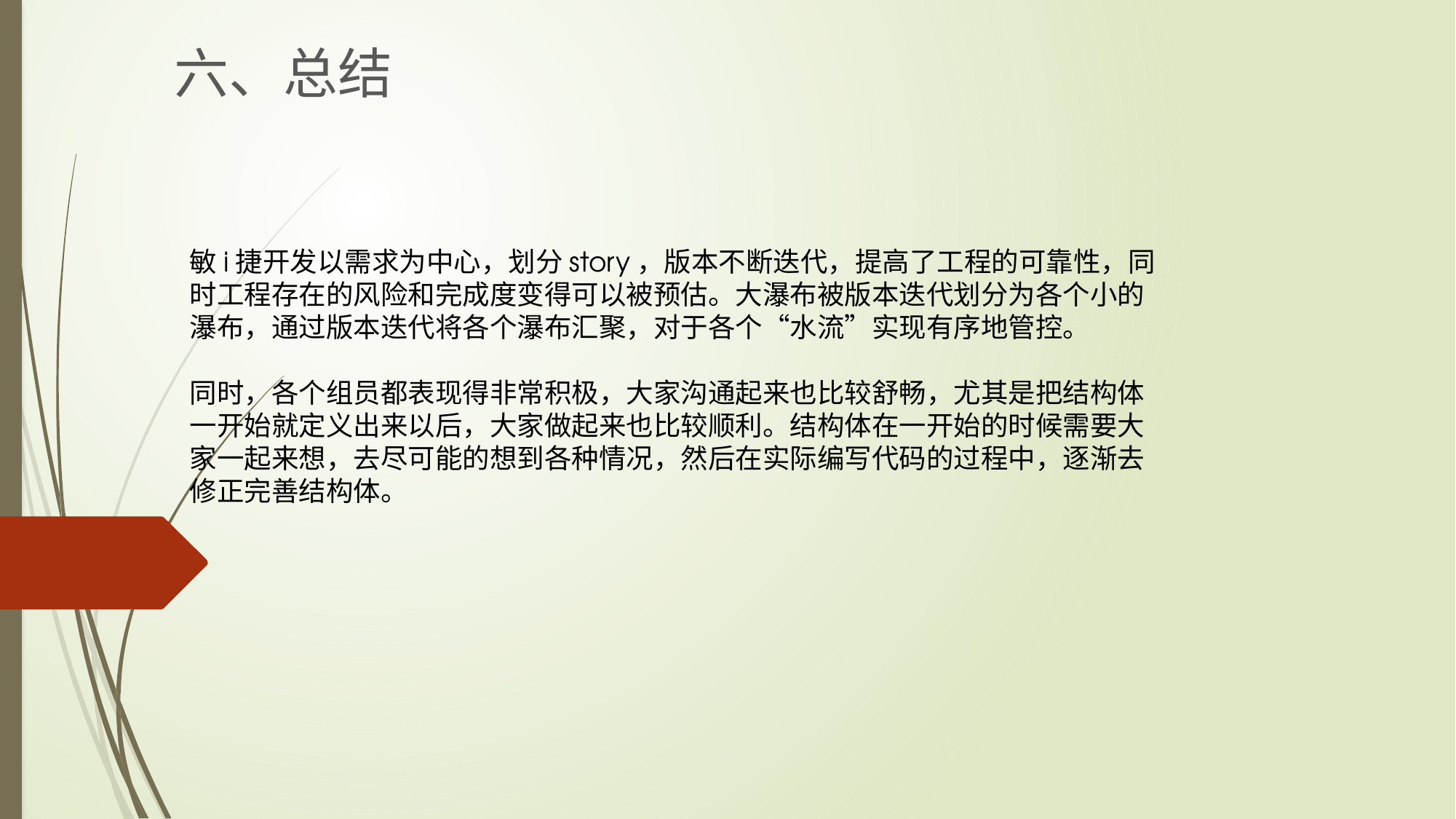

六、总结
敏i捷开发以需求为中心，划分story，版本不断迭代，提高了工程的可靠性，同时工程存在的风险和完成度变得可以被预估。大瀑布被版本迭代划分为各个小的瀑布，通过版本迭代将各个瀑布汇聚，对于各个“水流”实现有序地管控。

同时，各个组员都表现得非常积极，大家沟通起来也比较舒畅，尤其是把结构体一开始就定义出来以后，大家做起来也比较顺利。结构体在一开始的时候需要大家一起来想，去尽可能的想到各种情况，然后在实际编写代码的过程中，逐渐去修正完善结构体。